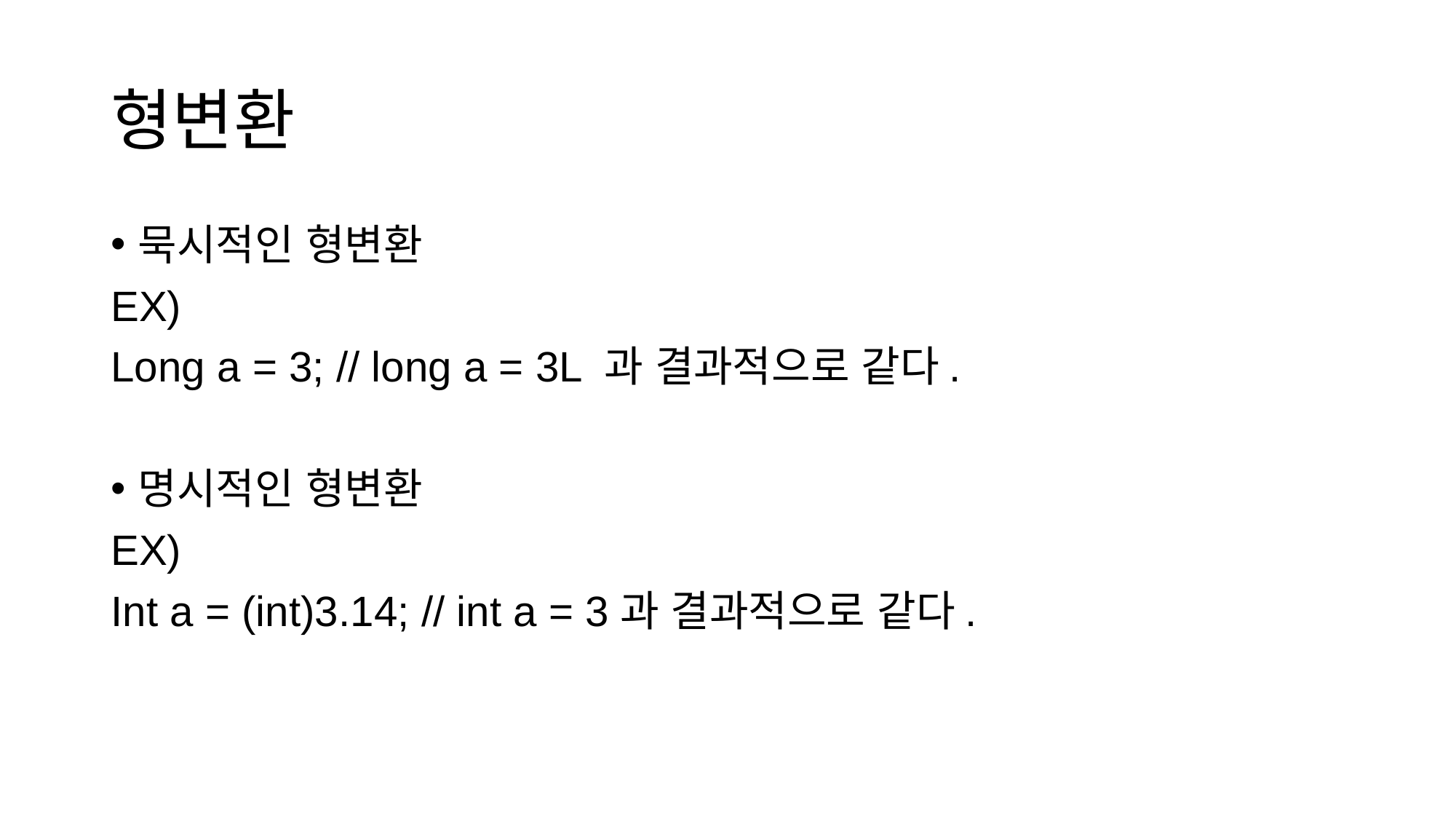

# 형변환
묵시적인 형변환
EX)
Long a = 3; // long a = 3L 과 결과적으로 같다.

명시적인 형변환
EX)
Int a = (int)3.14; // int a = 3과 결과적으로 같다.